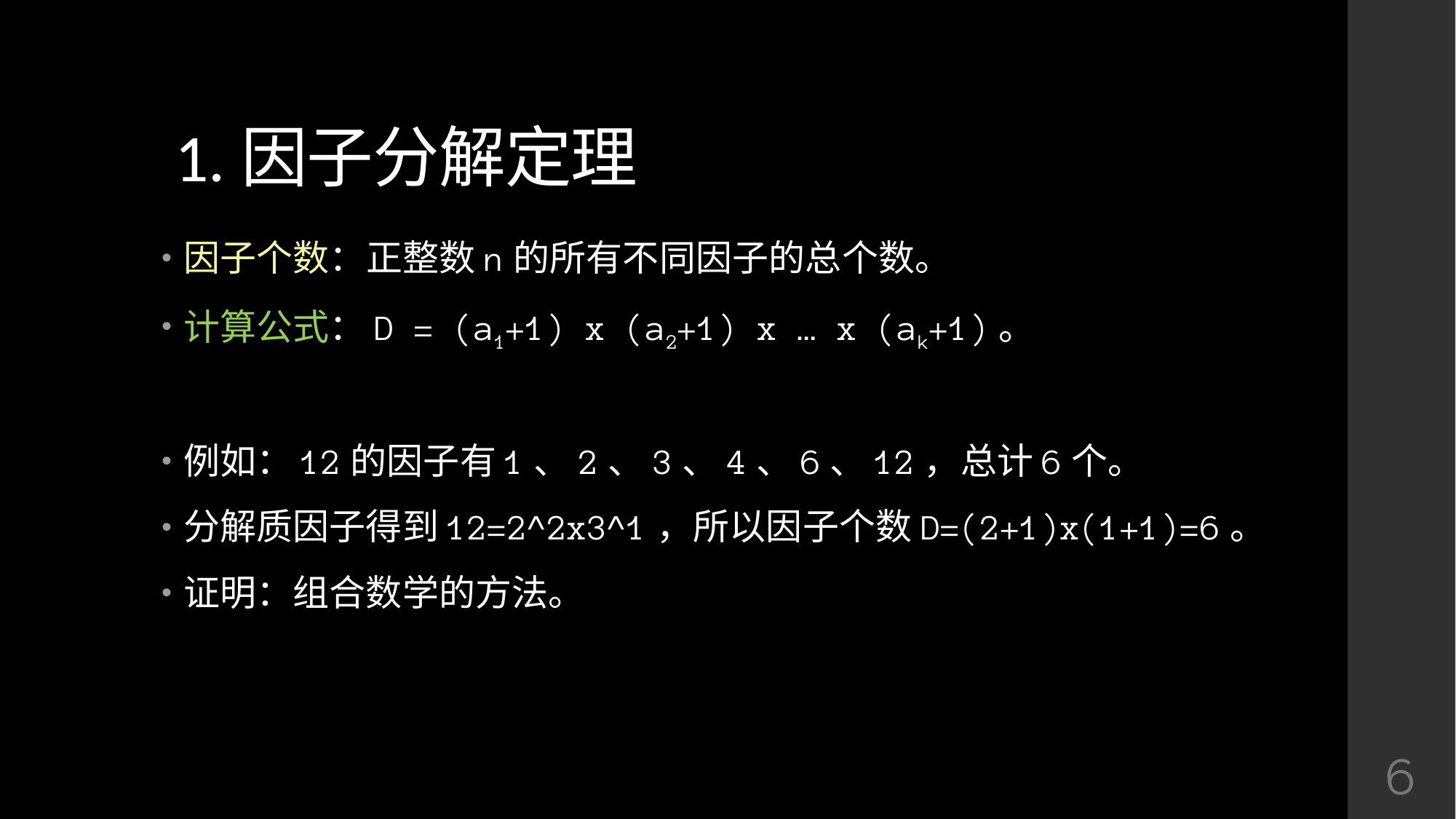

# 1.因子分解定理
因子个数：正整数n的所有不同因子的总个数。
计算公式：D = (a1+1) x (a2+1) x … x (ak+1)。

例如：12的因子有1、2、3、4、6、12，总计6个。
分解质因子得到12=2^2x3^1，所以因子个数D=(2+1)x(1+1)=6。
证明：组合数学的方法。
6